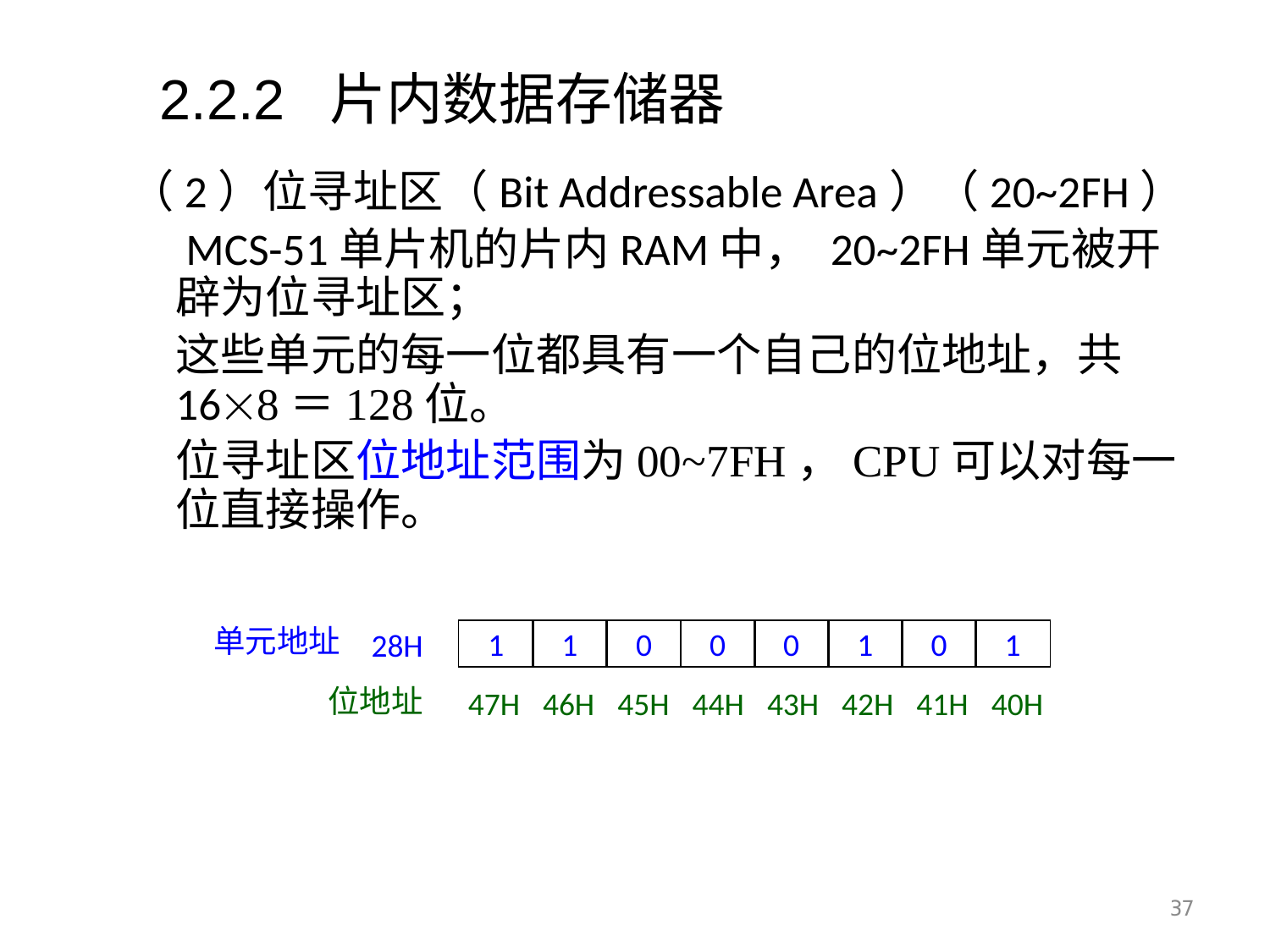

# 2.2.2  片内数据存储器
（2）位寻址区（Bit Addressable Area）（20~2FH）
		 MCS-51单片机的片内RAM中， 20~2FH单元被开辟为位寻址区；
		这些单元的每一位都具有一个自己的位地址，共16×8＝128位。
		位寻址区位地址范围为00~7FH，CPU可以对每一位直接操作。

单元地址
28H
1
1
0
0
0
1
0
1
位地址
47H
46H
45H
44H
43H
42H
41H
40H
37